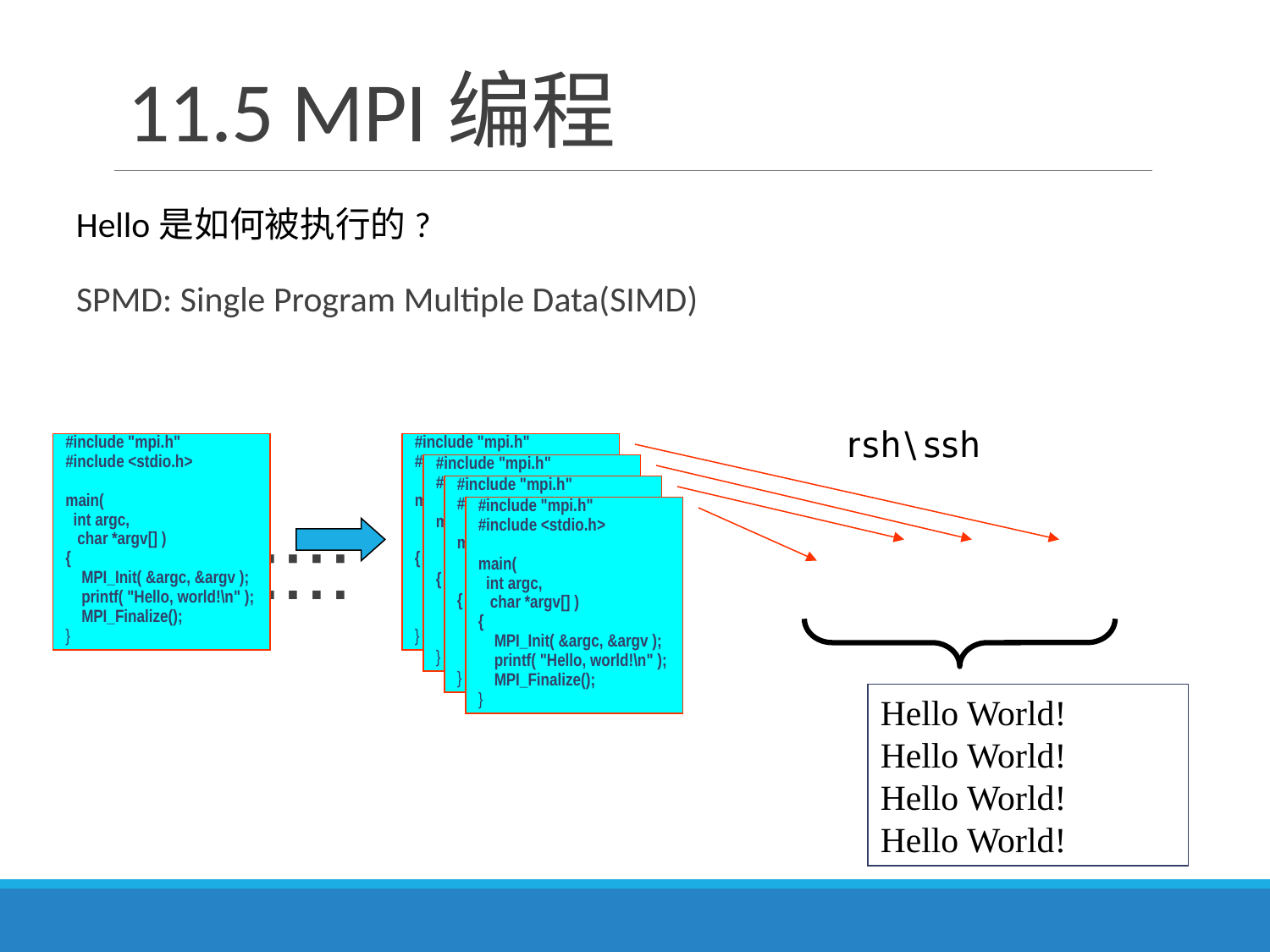

# 11.5 MPI编程
Hello是如何被执行的?
SPMD: Single Program Multiple Data(SIMD)

                    ::::
rsh\ssh
#include "mpi.h"
#include <stdio.h>

main(
  int argc,
   char *argv[] )
{
    MPI_Init( &argc, &argv );
    printf( "Hello, world!\n" );
    MPI_Finalize();
}
#include "mpi.h"
#include <stdio.h>

main(
  int argc,
   char *argv[] )
{
    MPI_Init( &argc, &argv );
    printf( "Hello, world!\n" );
    MPI_Finalize();
}

#include "mpi.h"
#include <stdio.h>

main(
  int argc,
   char *argv[] )
{
    MPI_Init( &argc, &argv );
    printf( "Hello, world!\n" );
    MPI_Finalize();
}

#include "mpi.h"
#include <stdio.h>

main(
  int argc,
   char *argv[] )
{
    MPI_Init( &argc, &argv );
    printf( "Hello, world!\n" );
    MPI_Finalize();
}

#include "mpi.h"
#include <stdio.h>

main(
  int argc,
   char *argv[] )
{
    MPI_Init( &argc, &argv );
    printf( "Hello, world!\n" );
    MPI_Finalize();
}

Hello World!
Hello World!
Hello World!
Hello World!
78